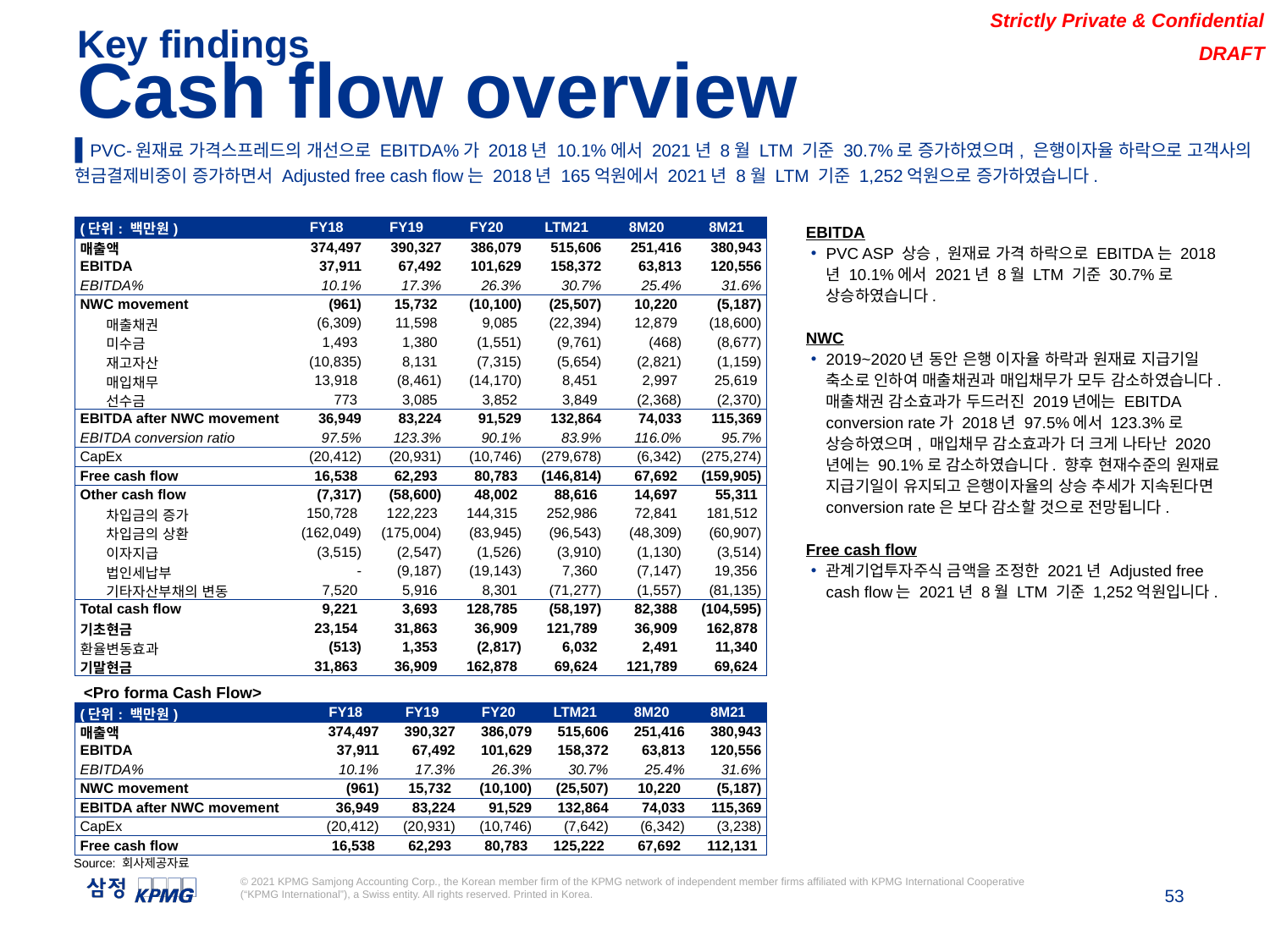

Key findings
Cash flow overview
▌PVC-원재료 가격스프레드의 개선으로 EBITDA%가 2018년 10.1%에서 2021년 8월 LTM 기준 30.7%로 증가하였으며, 은행이자율 하락으로 고객사의 현금결제비중이 증가하면서 Adjusted free cash flow는 2018년 165억원에서 2021년 8월 LTM 기준 1,252억원으로 증가하였습니다.

| (단위: 백만원) |  | FY18 | FY19 | FY20 | LTM21 | 8M20 | 8M21 |
| --- | --- | --- | --- | --- | --- | --- | --- |
| 매출액 |  | 374,497 | 390,327 | 386,079 | 515,606 | 251,416 | 380,943 |
| EBITDA |  | 37,911 | 67,492 | 101,629 | 158,372 | 63,813 | 120,556 |
| EBITDA% |  | 10.1% | 17.3% | 26.3% | 30.7% | 25.4% | 31.6% |
| NWC movement |  | (961) | 15,732 | (10,100) | (25,507) | 10,220 | (5,187) |
|  | 매출채권 | (6,309) | 11,598 | 9,085 | (22,394) | 12,879 | (18,600) |
|  | 미수금 | 1,493 | 1,380 | (1,551) | (9,761) | (468) | (8,677) |
|  | 재고자산 | (10,835) | 8,131 | (7,315) | (5,654) | (2,821) | (1,159) |
|  | 매입채무 | 13,918 | (8,461) | (14,170) | 8,451 | 2,997 | 25,619 |
|  | 선수금 | 773 | 3,085 | 3,852 | 3,849 | (2,368) | (2,370) |
| EBITDA after NWC movement |  | 36,949 | 83,224 | 91,529 | 132,864 | 74,033 | 115,369 |
| EBITDA conversion ratio |  | 97.5% | 123.3% | 90.1% | 83.9% | 116.0% | 95.7% |
| CapEx |  | (20,412) | (20,931) | (10,746) | (279,678) | (6,342) | (275,274) |
| Free cash flow |  | 16,538 | 62,293 | 80,783 | (146,814) | 67,692 | (159,905) |
| Other cash flow |  | (7,317) | (58,600) | 48,002 | 88,616 | 14,697 | 55,311 |
|  | 차입금의 증가 | 150,728 | 122,223 | 144,315 | 252,986 | 72,841 | 181,512 |
|  | 차입금의 상환 | (162,049) | (175,004) | (83,945) | (96,543) | (48,309) | (60,907) |
|  | 이자지급 | (3,515) | (2,547) | (1,526) | (3,910) | (1,130) | (3,514) |
|  | 법인세납부 | - | (9,187) | (19,143) | 7,360 | (7,147) | 19,356 |
|  | 기타자산부채의 변동 | 7,520 | 5,916 | 8,301 | (71,277) | (1,557) | (81,135) |
| Total cash flow |  | 9,221 | 3,693 | 128,785 | (58,197) | 82,388 | (104,595) |
| 기초현금 |  | 23,154 | 31,863 | 36,909 | 121,789 | 36,909 | 162,878 |
| 환율변동효과 |  | (513) | 1,353 | (2,817) | 6,032 | 2,491 | 11,340 |
| 기말현금 |  | 31,863 | 36,909 | 162,878 | 69,624 | 121,789 | 69,624 |
EBITDA
PVC ASP 상승, 원재료 가격 하락으로 EBITDA는 2018년 10.1%에서 2021년 8월 LTM 기준 30.7%로 상승하였습니다.

NWC
2019~2020년 동안 은행 이자율 하락과 원재료 지급기일 축소로 인하여 매출채권과 매입채무가 모두 감소하였습니다. 매출채권 감소효과가 두드러진 2019년에는 EBITDA conversion rate가 2018년 97.5%에서 123.3%로 상승하였으며, 매입채무 감소효과가 더 크게 나타난 2020년에는 90.1%로 감소하였습니다. 향후 현재수준의 원재료 지급기일이 유지되고 은행이자율의 상승 추세가 지속된다면 conversion rate은 보다 감소할 것으로 전망됩니다.

Free cash flow
관계기업투자주식 금액을 조정한 2021년 Adjusted free cash flow는 2021년 8월 LTM 기준 1,252억원입니다.
<Pro forma Cash Flow>
| (단위: 백만원) | FY18 | FY19 | FY20 | LTM21 | 8M20 | 8M21 |
| --- | --- | --- | --- | --- | --- | --- |
| 매출액 | 374,497 | 390,327 | 386,079 | 515,606 | 251,416 | 380,943 |
| EBITDA | 37,911 | 67,492 | 101,629 | 158,372 | 63,813 | 120,556 |
| EBITDA% | 10.1% | 17.3% | 26.3% | 30.7% | 25.4% | 31.6% |
| NWC movement | (961) | 15,732 | (10,100) | (25,507) | 10,220 | (5,187) |
| EBITDA after NWC movement | 36,949 | 83,224 | 91,529 | 132,864 | 74,033 | 115,369 |
| CapEx | (20,412) | (20,931) | (10,746) | (7,642) | (6,342) | (3,238) |
| Free cash flow | 16,538 | 62,293 | 80,783 | 125,222 | 67,692 | 112,131 |
Source: 회사제공자료